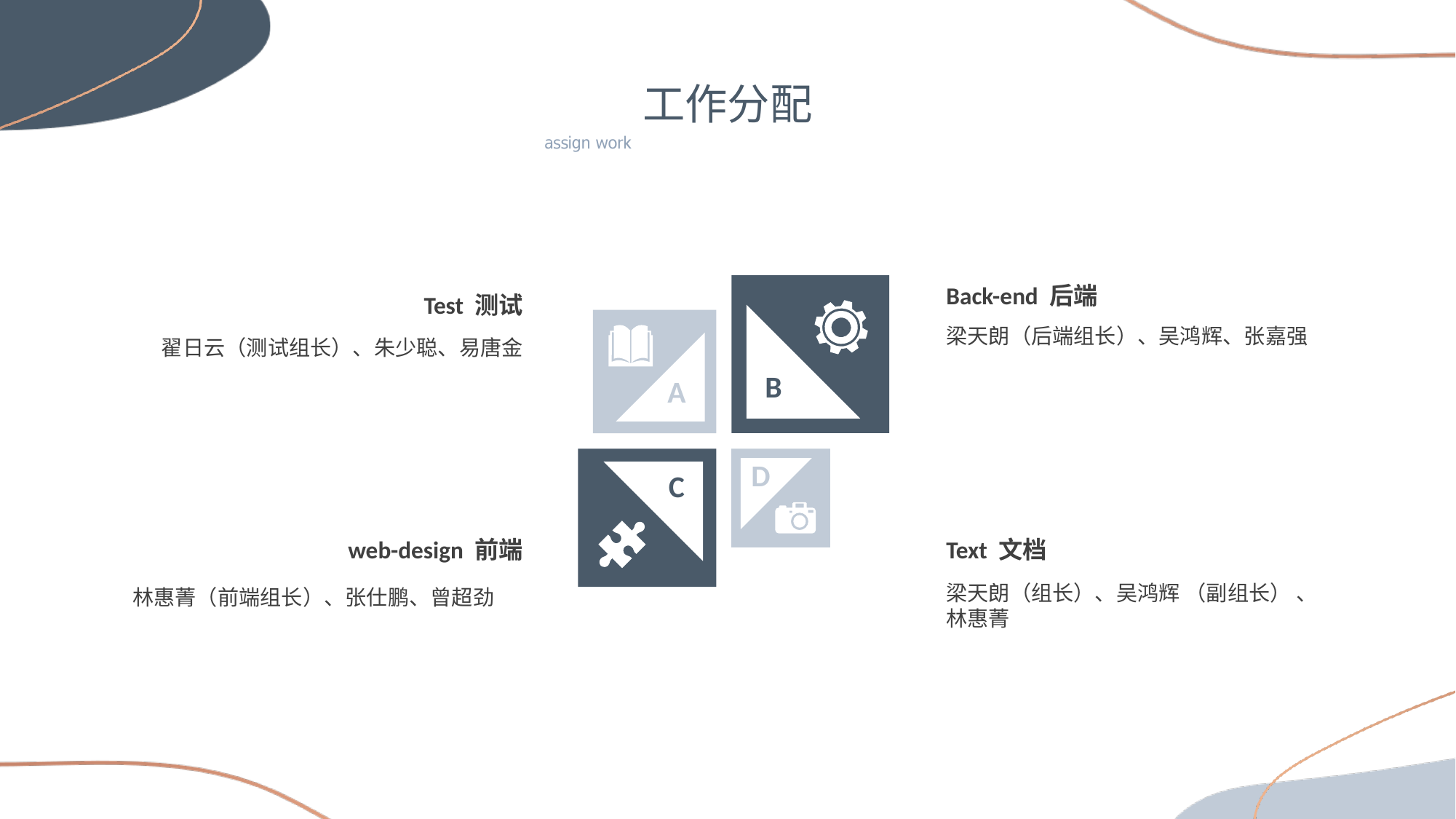

工作分配
assign work

Back-end 后端
梁天朗（后端组长）、吴鸿辉、张嘉强
Test 测试
翟日云（测试组长）、朱少聪、易唐金

B
A

D
C

web-design 前端
林惠菁（前端组长）、张仕鹏、曾超劲
Text 文档
梁天朗（组长）、吴鸿辉 （副组长） 、林惠菁